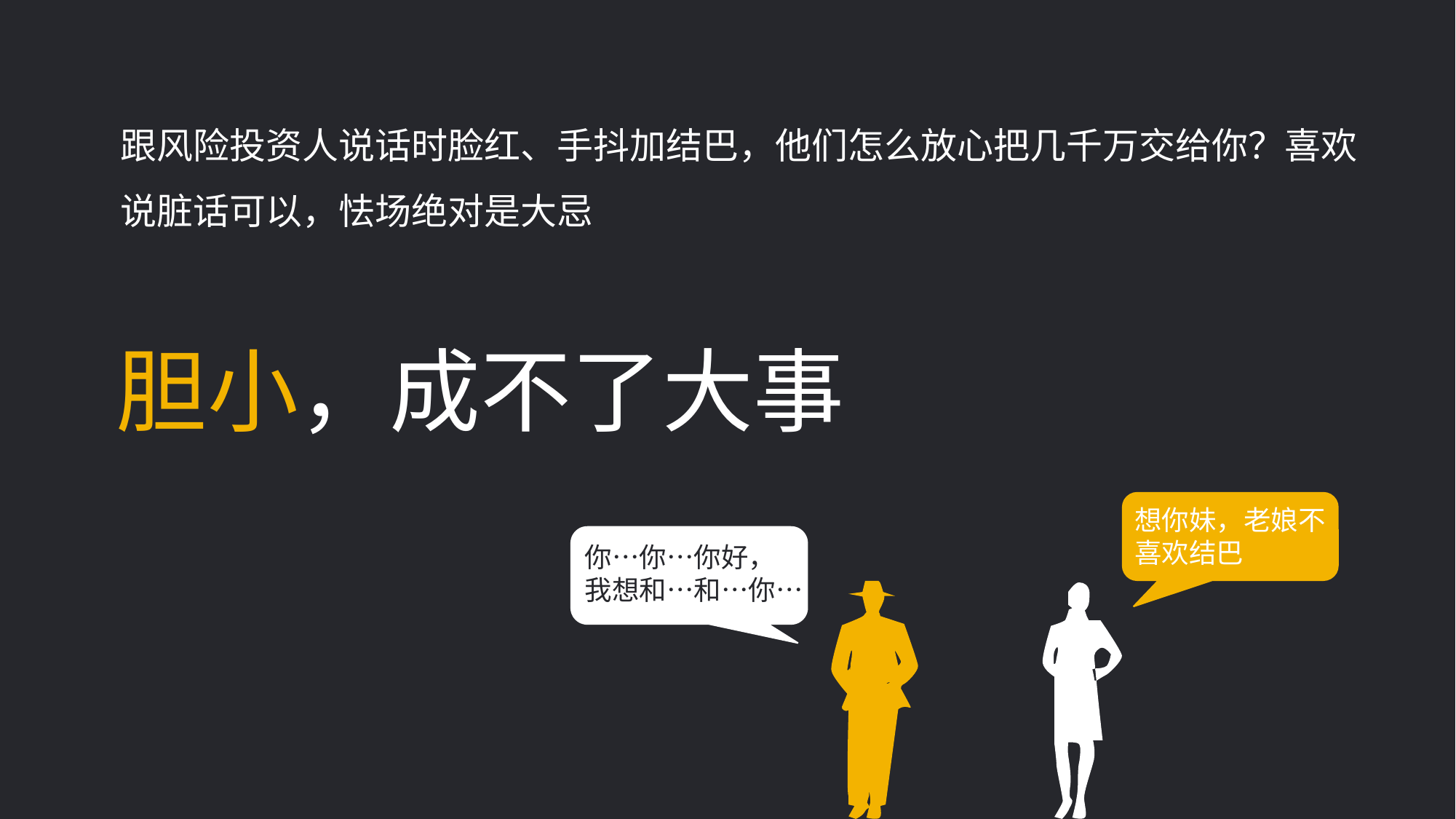

跟风险投资人说话时脸红、手抖加结巴，他们怎么放心把几千万交给你？喜欢
说脏话可以，怯场绝对是大忌
胆小，成不了大事

想你妹，老娘不
喜欢结巴

你…你…你好，
我想和…和…你…